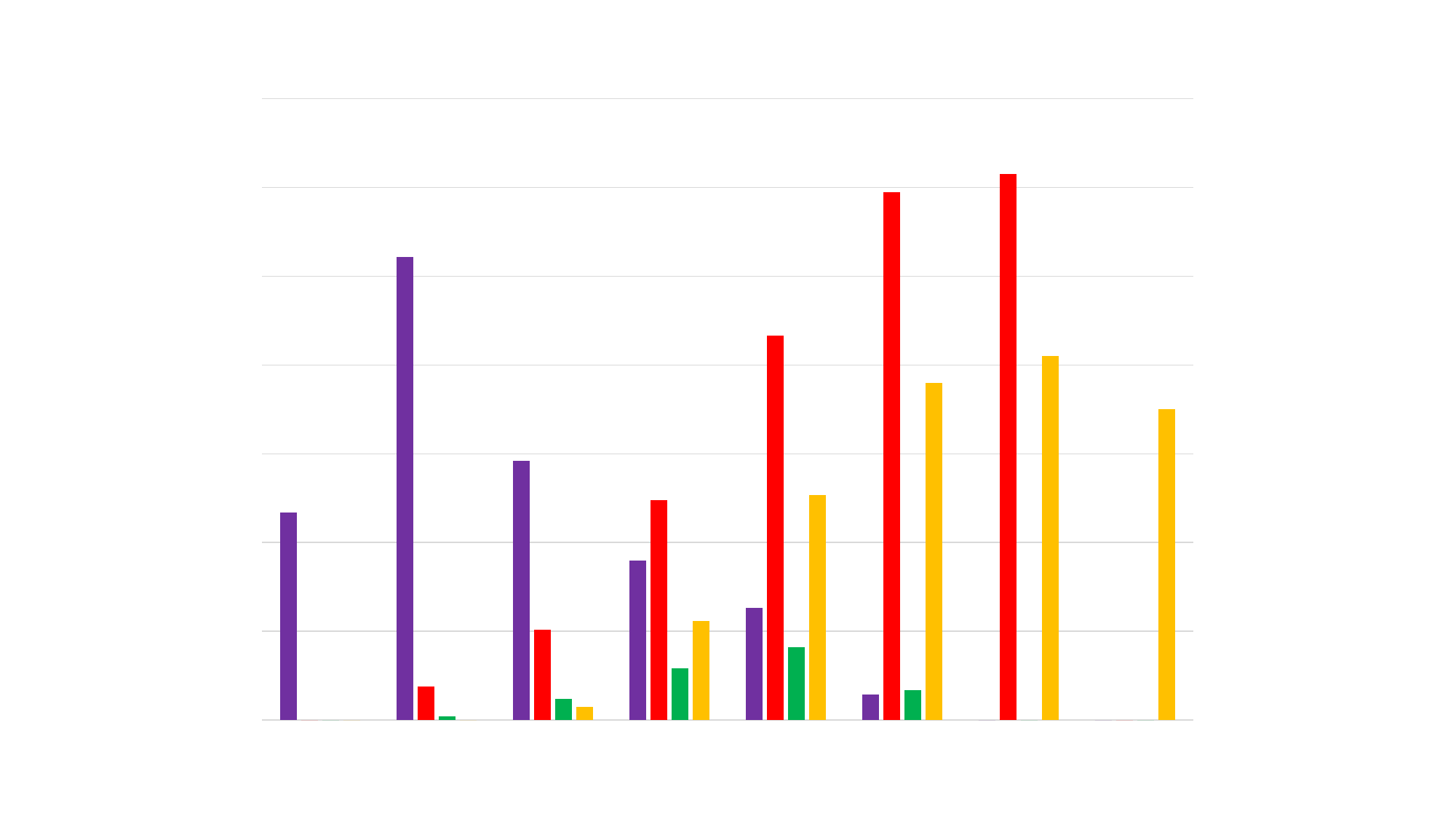

### Chart

| Category | 계열 1 | 계열 2 | 계열 3 | 계열4 |
|---|---|---|---|---|
| Time1 | 117.0 | 0.0 | 0.0 | 0.0 |
| 항목 2 | 260.75 | 19.0 | 2.25 | 0.0 |
| 항목 3 | 146.0 | 50.75 | 12.0 | 7.25 |
| 항목 4 | 90.0 | 124.0 | 29.0 | 56.0 |
| 항목5 | 63.25 | 216.75 | 41.0 | 126.75 |
| 항목6 | 14.5 | 297.25 | 16.75 | 190.0 |
| 항목7 | 0.0 | 307.5 | 0.0 | 205.0 |
| 항목8 | 0.0 | 0.0 | 0.0 | 175.0 |
Normal person